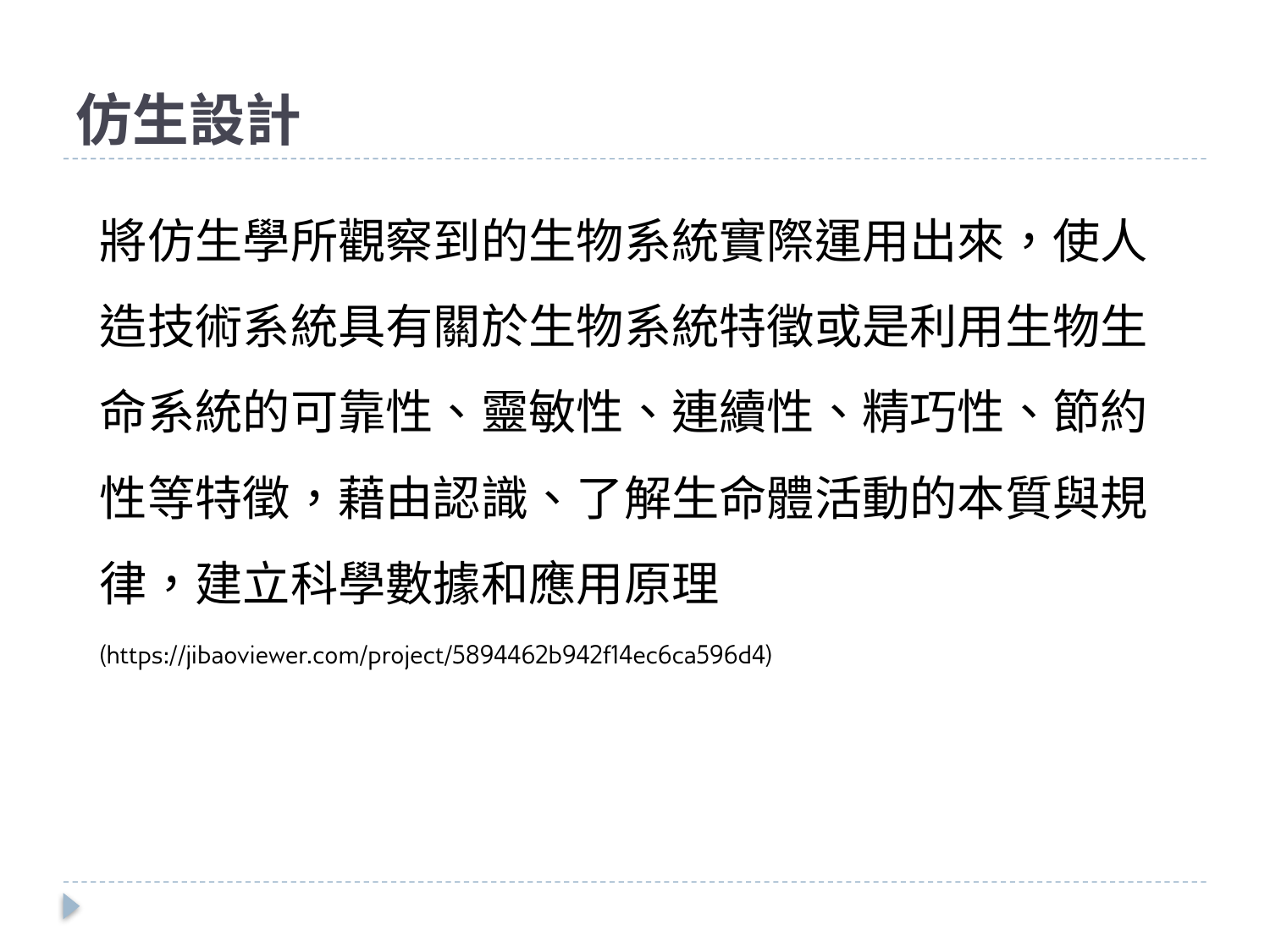

# 仿生設計
將仿生學所觀察到的生物系統實際運用出來，使人造技術系統具有關於生物系統特徵或是利用生物生命系統的可靠性、靈敏性、連續性、精巧性、節約性等特徵，藉由認識、了解生命體活動的本質與規律，建立科學數據和應用原理
(https://jibaoviewer.com/project/5894462b942f14ec6ca596d4)